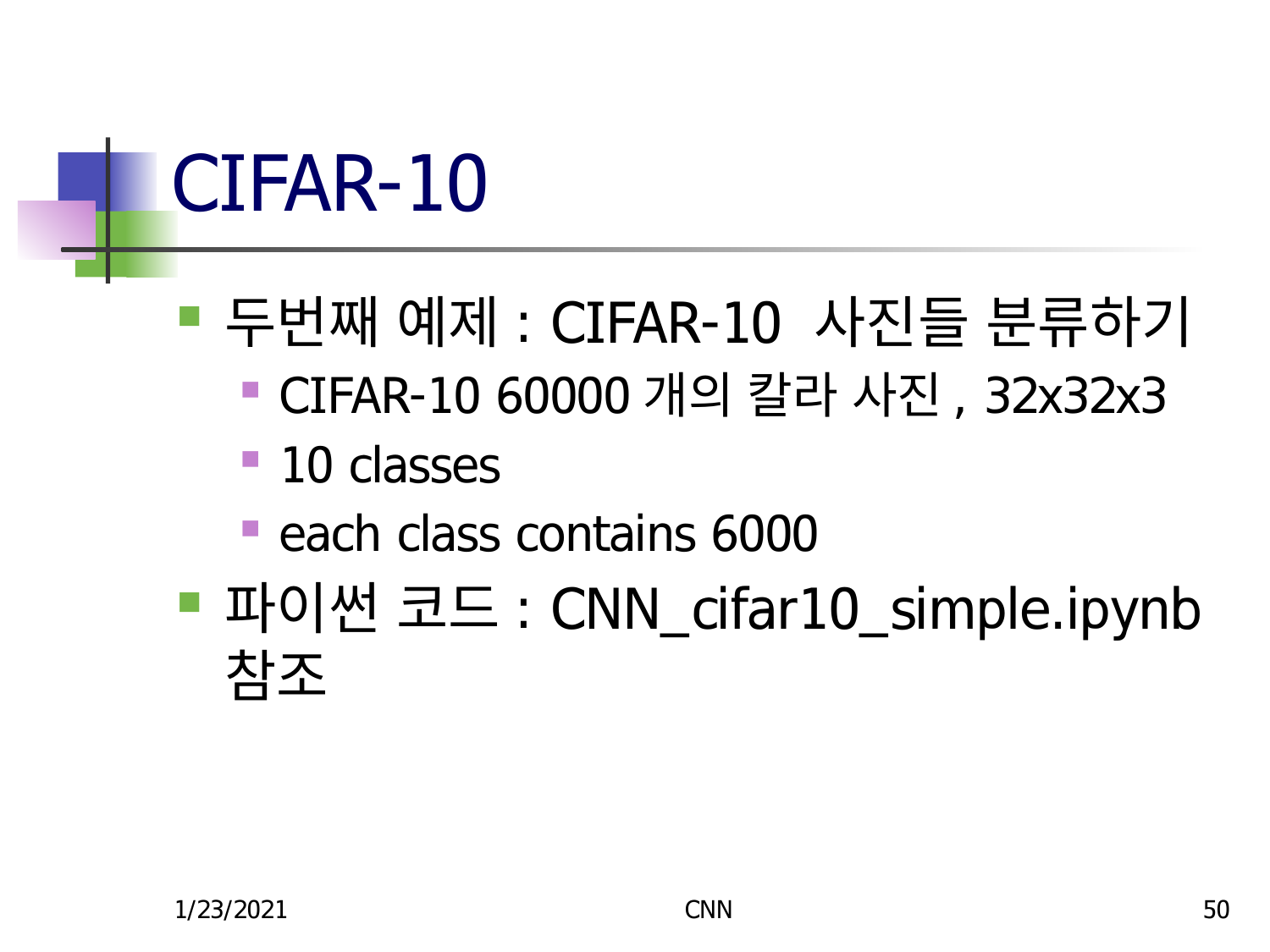

# CIFAR-10
두번째 예제: CIFAR-10 사진들 분류하기
CIFAR-10 60000개의 칼라 사진, 32x32x3
10 classes
each class contains 6000
파이썬 코드: CNN_cifar10_simple.ipynb 참조

1/23/2021
CNN
50